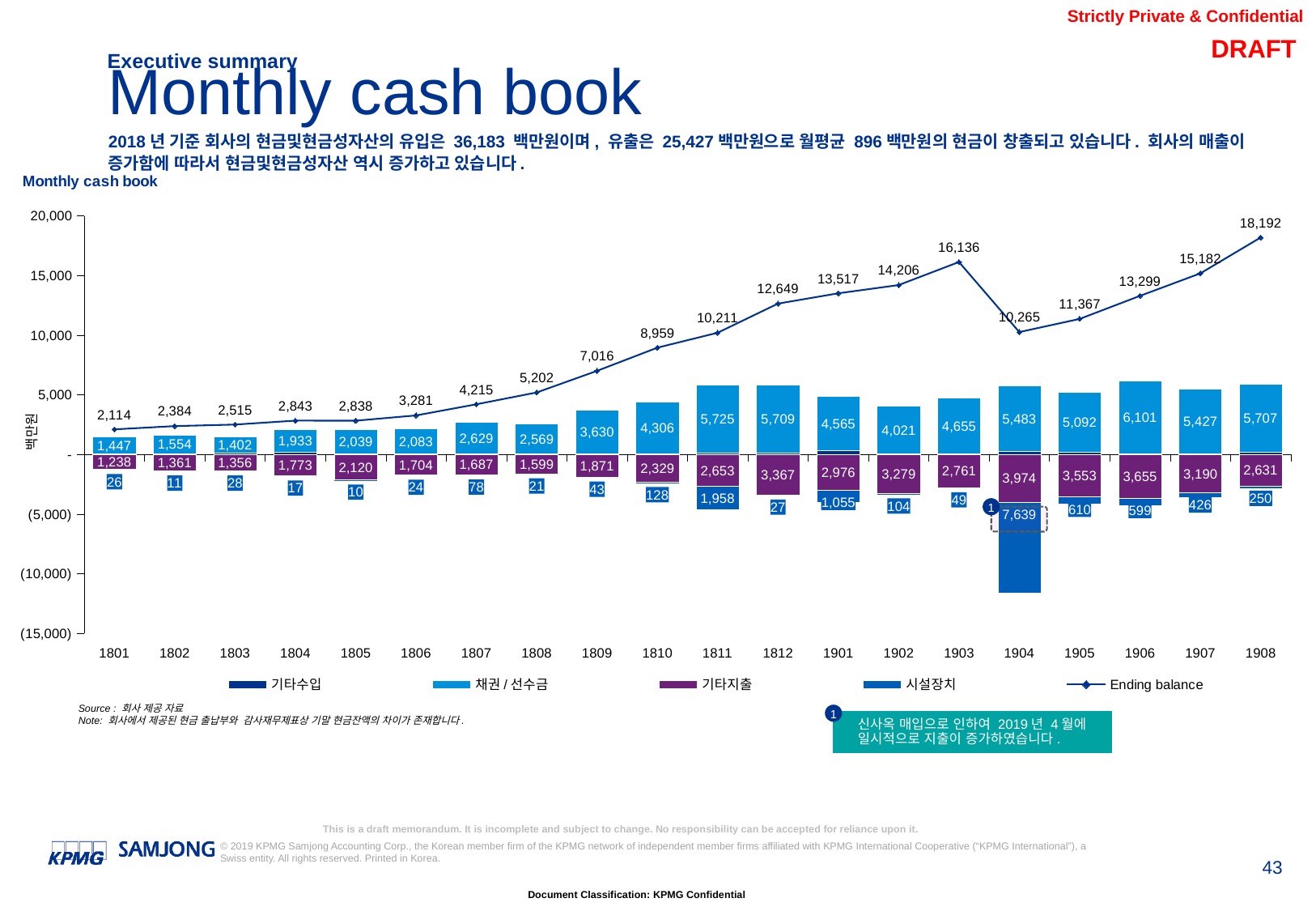

Executive summary
Monthly cash book
2018년 기준 회사의 현금및현금성자산의 유입은 36,183 백만원이며, 유출은 25,427백만원으로 월평균 896백만원의 현금이 창출되고 있습니다. 회사의 매출이 증가함에 따라서 현금및현금성자산 역시 증가하고 있습니다.

### Chart: Monthly cash book

| Category | 기타수입 | 채권/선수금 | 기타지출 | 시설장치 | Ending balance |
|---|---|---|---|---|---|
| 1801 | 37425106.0 | 1446701627.0 | -1237610414.0 | -25702929.0 | 2114091608.0 |
| 1802 | 88494239.0 | 1554005595.0 | -1361493286.0 | -11279350.0 | 2383818806.0 |
| 1803 | 113356291.0 | 1402290813.0 | -1356253833.0 | -27767816.0 | 2515444261.0 |
| 1804 | 184715831.0 | 1932610358.0 | -1772611253.0 | -16704140.0 | 2843455057.0 |
| 1805 | 85433561.0 | 2038902445.0 | -2119830999.0 | -9752986.0 | 2838207078.0 |
| 1806 | 87501243.0 | 2083252211.0 | -1704144164.0 | -23739729.0 | 3281076639.0 |
| 1807 | 69855750.0 | 2629087669.0 | -1686673110.0 | -78078884.0 | 4215268064.0 |
| 1808 | 37670106.0 | 2568968989.0 | -1598873914.0 | -20560000.0 | 5202473245.0 |
| 1809 | 96759698.0 | 3629885162.0 | -1870980305.0 | -42517895.0 | 7015619905.0 |
| 1810 | 94430230.0 | 4306111497.0 | -2329005454.0 | -128182551.0 | 8958973627.0 |
| 1811 | 138790664.0 | 5724683053.0 | -2653458508.0 | -1957937242.0 | 10211051594.0 |
| 1812 | 123051756.0 | 5709065413.0 | -3367227265.0 | -26521981.0 | 12649419517.0 |
| 1901 | 333514431.0 | 4564813451.0 | -2976127430.0 | -1054771096.0 | 13516848873.0 |
| 1902 | 51460172.0 | 4021206591.0 | -3279301311.0 | -104232386.0 | 14205981939.0 |
| 1903 | 85756975.0 | 4654779547.0 | -2761137937.0 | -49025420.0 | 16136355104.0 |
| 1904 | 258563139.0 | 5482523469.0 | -3974047983.0 | -7638767496.0 | 10264626233.0 |
| 1905 | 173589269.0 | 5091880750.0 | -3552656547.0 | -610365652.0 | 11367074053.0 |
| 1906 | 84474318.0 | 6101211259.0 | -3655161272.0 | -598793310.0 | 13298805048.0 |
| 1907 | 72499956.0 | 5426629375.0 | -3189884323.0 | -425579960.0 | 15182470096.0 |
| 1908 | 183789606.0 | 5707080987.0 | -2630895727.0 | -250244818.0 | 18192200144.0 |
1
Source : 회사 제공 자료
Note: 회사에서 제공된 현금 출납부와  감사재무제표상 기말 현금잔액의 차이가 존재합니다.
1
신사옥 매입으로 인하여 2019년 4월에 일시적으로 지출이 증가하였습니다.